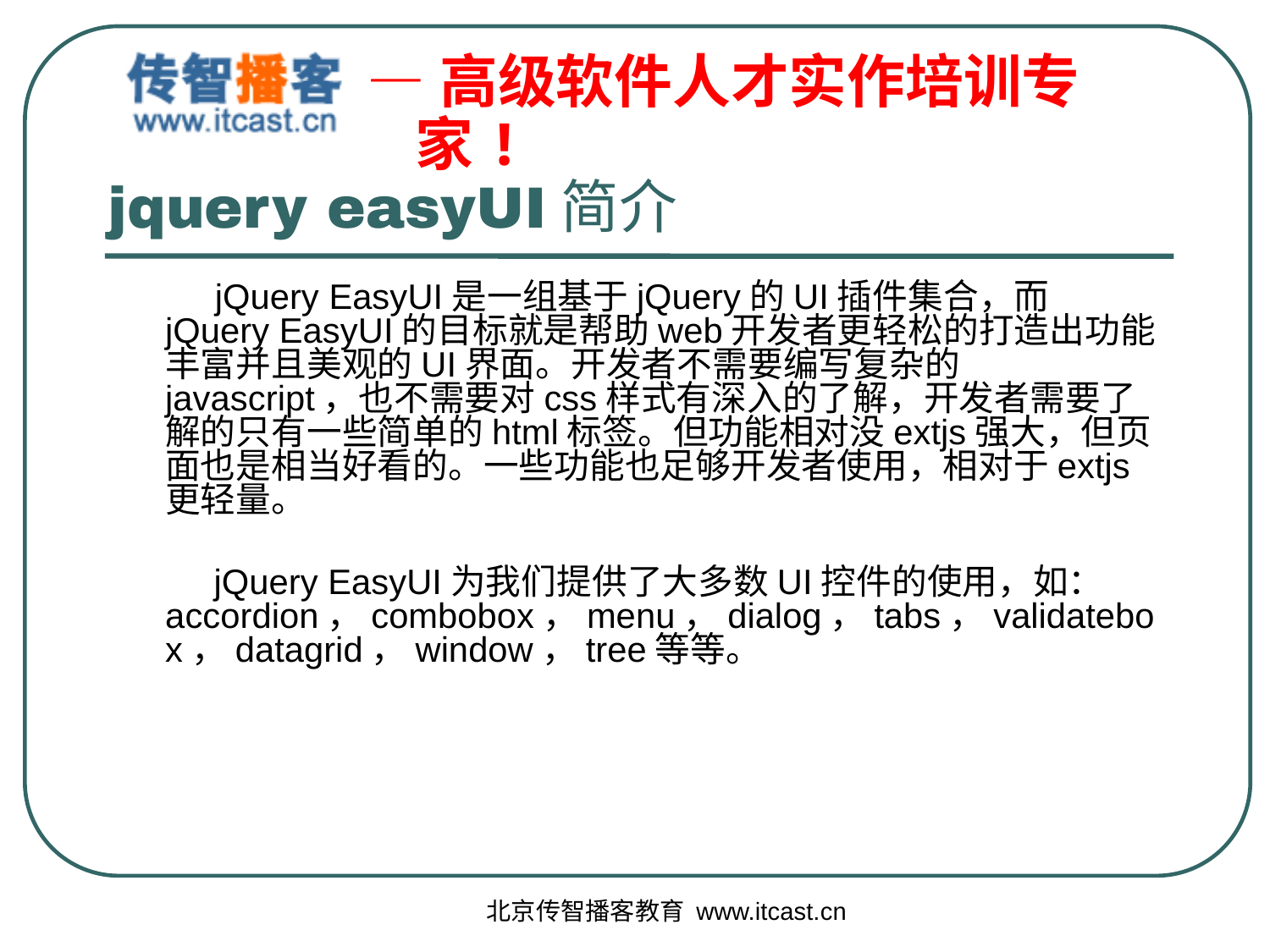

# jquery easyUI简介
          jQuery EasyUI是一组基于jQuery的UI插件集合，而jQuery EasyUI的目标就是帮助web开发者更轻松的打造出功能丰富并且美观的UI界面。开发者不需要编写复杂的javascript，也不需要对css样式有深入的了解，开发者需要了解的只有一些简单的html标签。但功能相对没extjs强大，但页面也是相当好看的。一些功能也足够开发者使用，相对于extjs更轻量。

	     jQuery EasyUI为我们提供了大多数UI控件的使用，如：accordion，combobox，menu，dialog，tabs，validatebox，datagrid，window，tree等等。
北京传智播客教育 www.itcast.cn